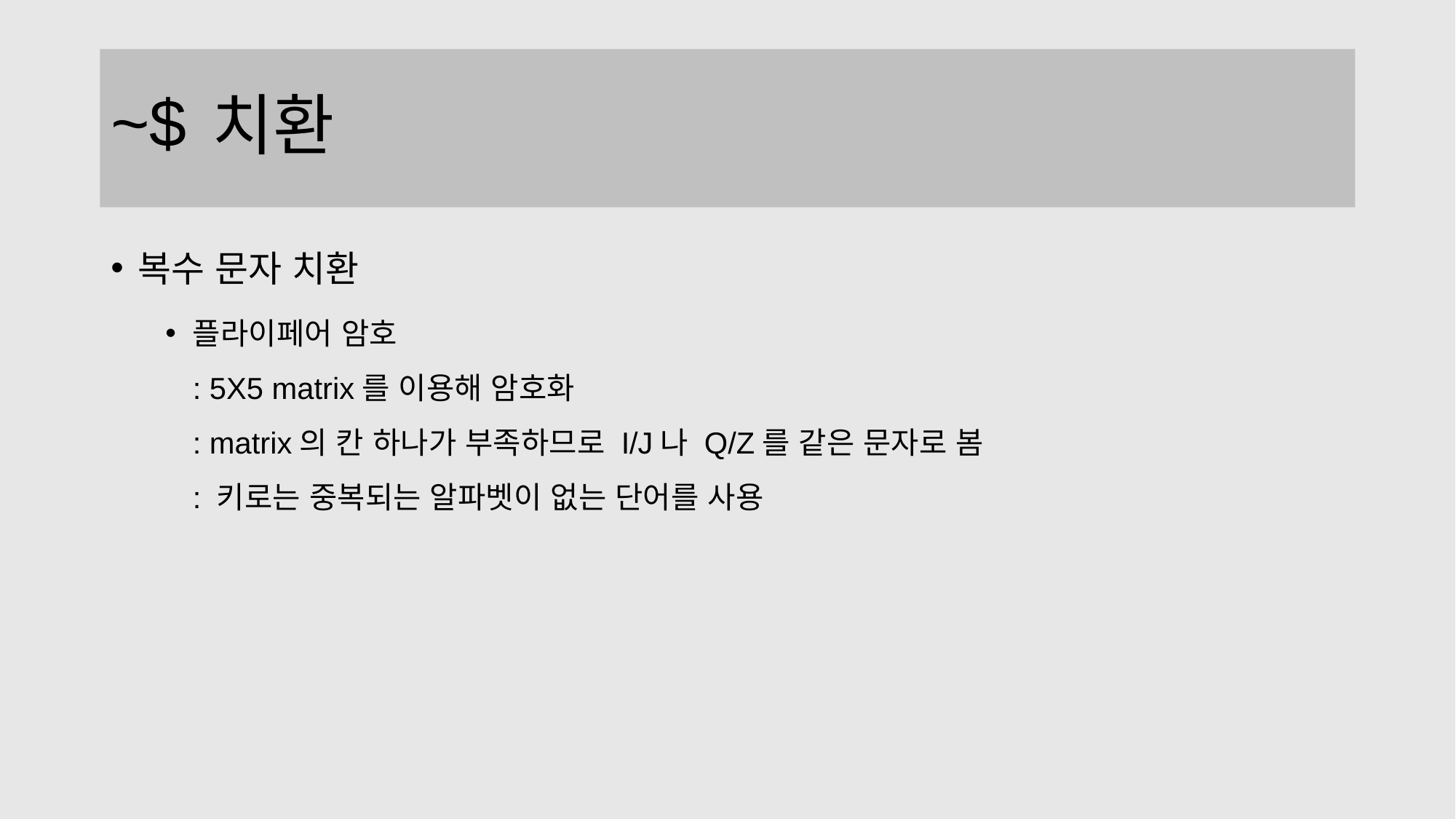

# 치환
복수 문자 치환
플라이페어 암호
: 5X5 matrix를 이용해 암호화
: matrix의 칸 하나가 부족하므로 I/J나 Q/Z를 같은 문자로 봄
: 키로는 중복되는 알파벳이 없는 단어를 사용